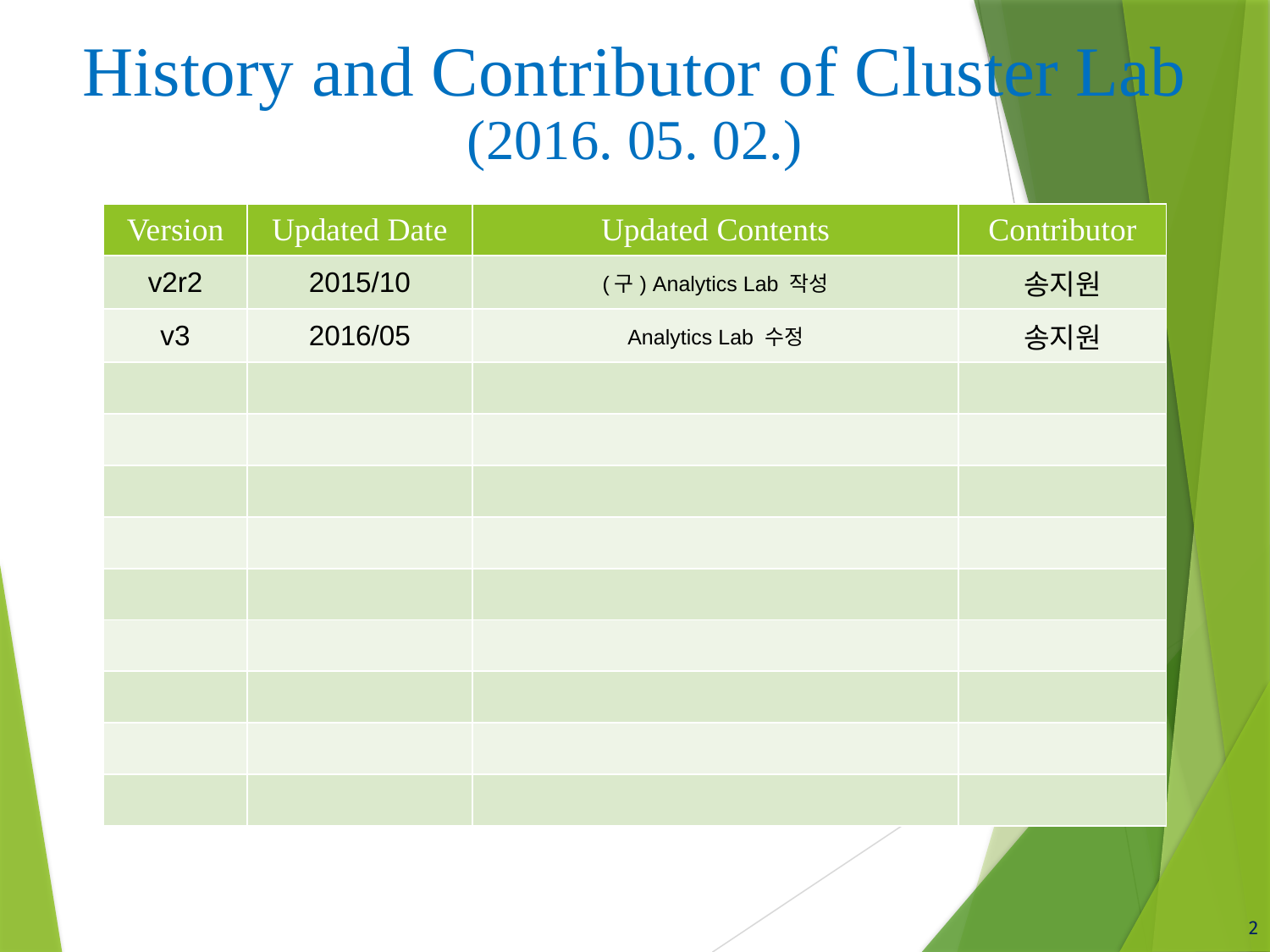

History and Contributor of Cluster Lab
(2016. 05. 02.)
| Version | Updated Date | Updated Contents | Contributor |
| --- | --- | --- | --- |
| v2r2 | 2015/10 | (구) Analytics Lab 작성 | 송지원 |
| v3 | 2016/05 | Analytics Lab 수정 | 송지원 |
|  |  |  |  |
|  |  |  |  |
|  |  |  |  |
|  |  |  |  |
|  |  |  |  |
|  |  |  |  |
|  |  |  |  |
|  |  |  |  |
|  |  |  |  |
2